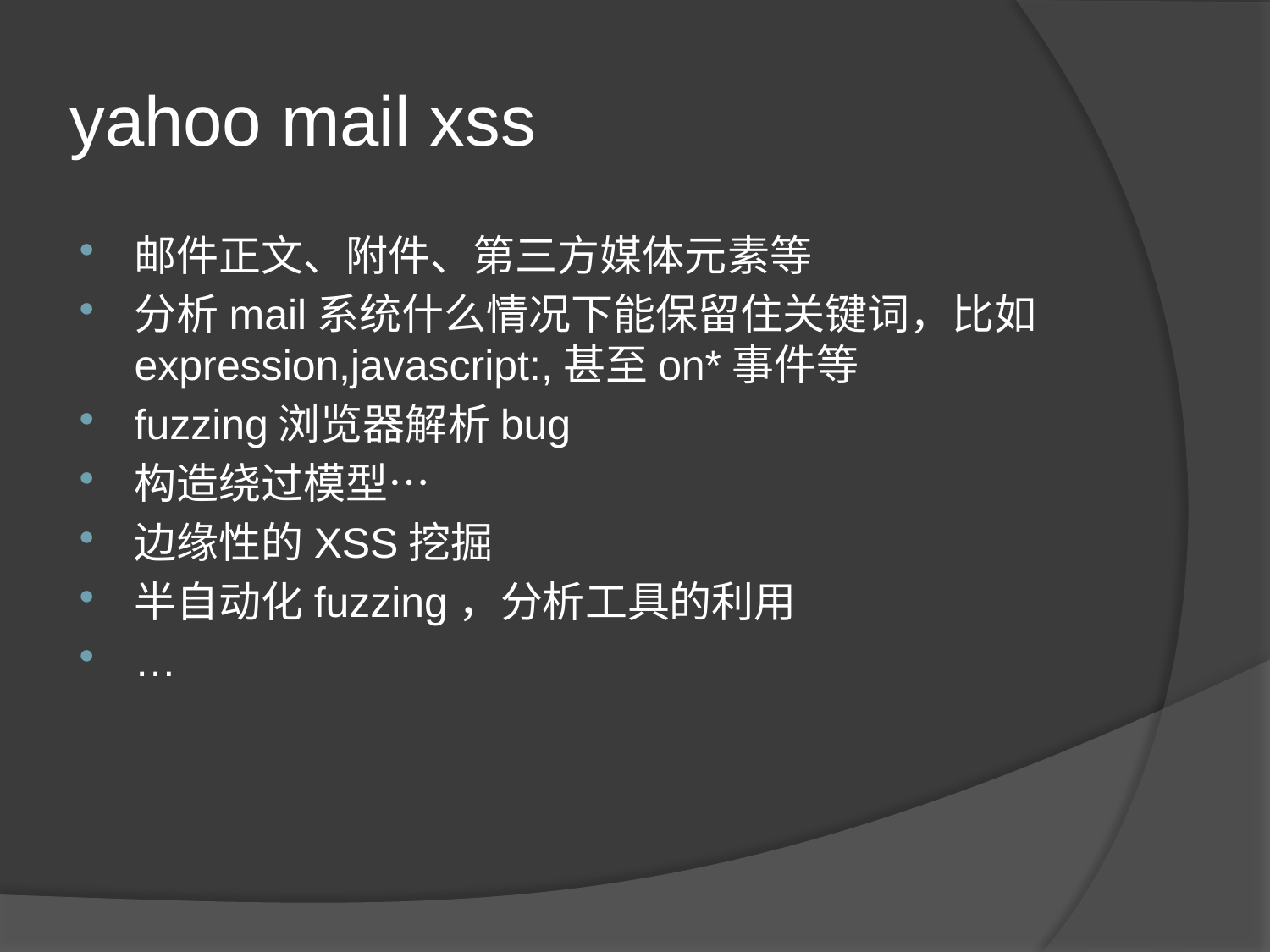

# yahoo mail xss
邮件正文、附件、第三方媒体元素等
分析mail系统什么情况下能保留住关键词，比如expression,javascript:,甚至on*事件等
fuzzing浏览器解析bug
构造绕过模型…
边缘性的XSS挖掘
半自动化fuzzing，分析工具的利用
…